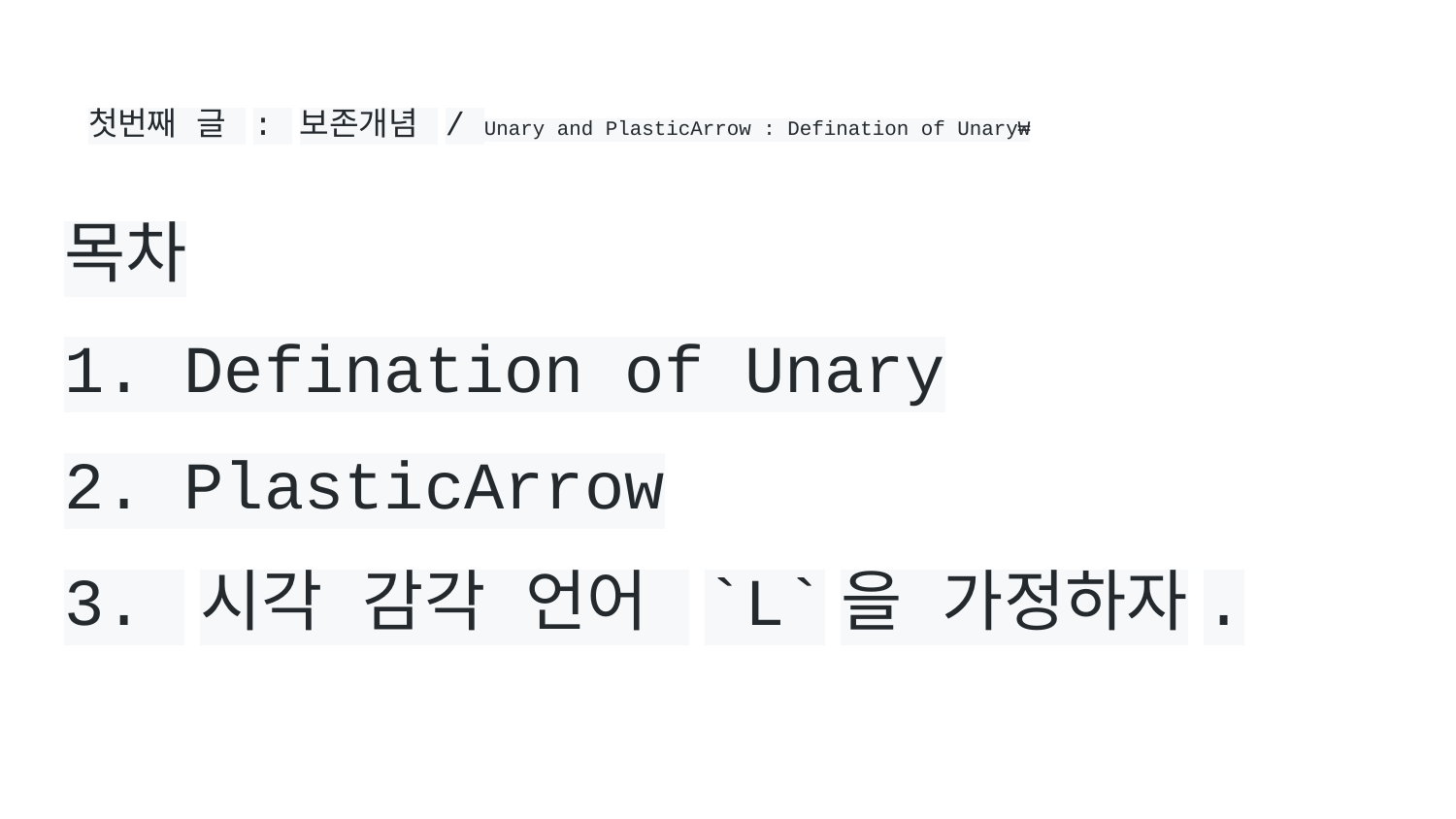

# 첫번째 글 : 보존개념 / Unary and PlasticArrow : Defination of Unary₩
목차
1. Defination of Unary
2. PlasticArrow
3. 시각 감각 언어 `L`을 가정하자.